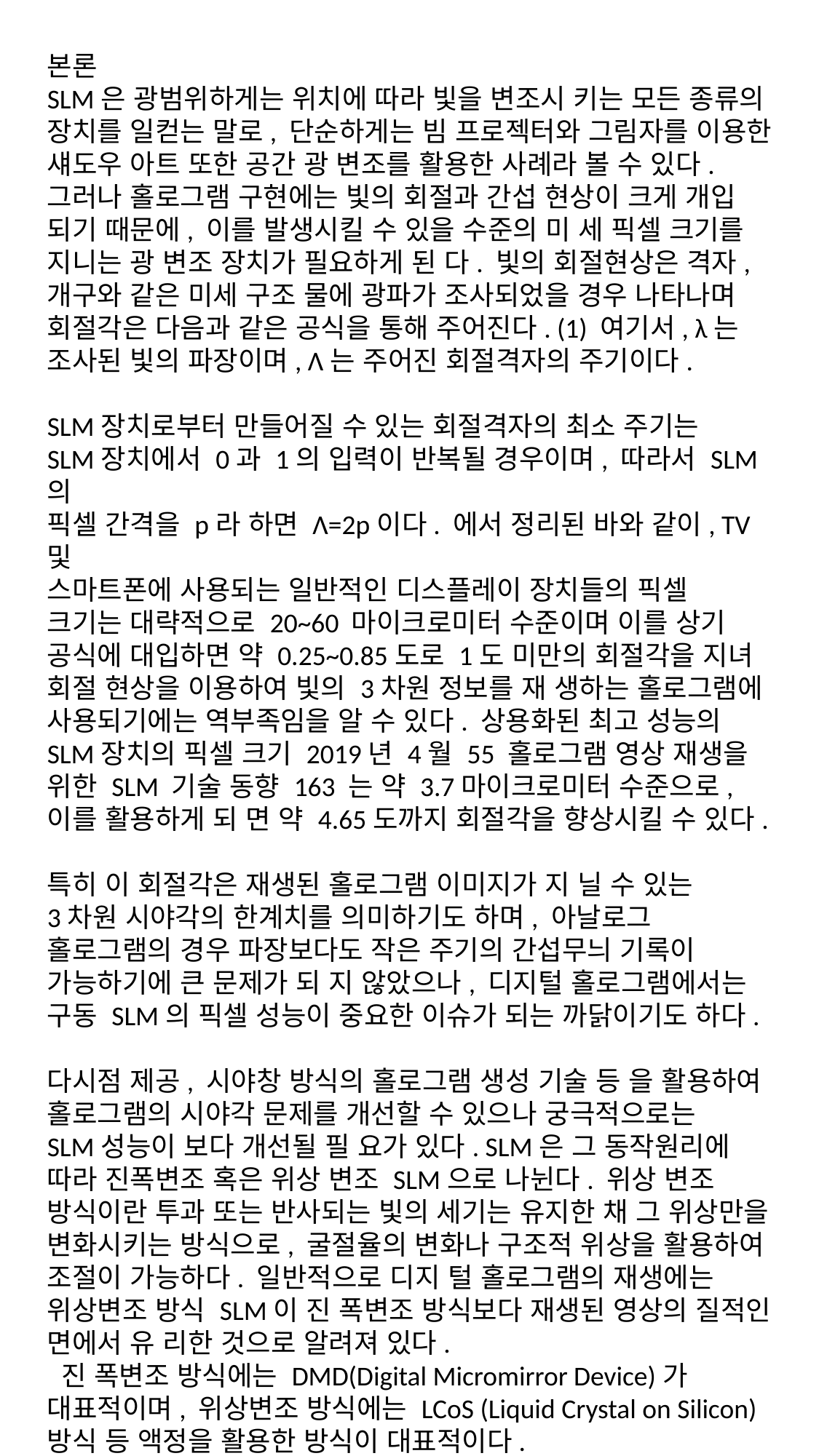

본론
SLM은 광범위하게는 위치에 따라 빛을 변조시 키는 모든 종류의 장치를 일컫는 말로, 단순하게는 빔 프로젝터와 그림자를 이용한 섀도우 아트 또한 공간 광 변조를 활용한 사례라 볼 수 있다.
그러나 홀로그램 구현에는 빛의 회절과 간섭 현상이 크게 개입
되기 때문에, 이를 발생시킬 수 있을 수준의 미 세 픽셀 크기를
지니는 광 변조 장치가 필요하게 된 다. 빛의 회절현상은 격자,
개구와 같은 미세 구조 물에 광파가 조사되었을 경우 나타나며
회절각은 다음과 같은 공식을 통해 주어진다. (1) 여기서, λ는
조사된 빛의 파장이며, Λ는 주어진 회절격자의 주기이다.

SLM장치로부터 만들어질 수 있는 회절격자의 최소 주기는
SLM장치에서 0과 1의 입력이 반복될 경우이며, 따라서 SLM의
픽셀 간격을 p라 하면 Λ=2p이다. 에서 정리된 바와 같이, TV 및
스마트폰에 사용되는 일반적인 디스플레이 장치들의 픽셀
크기는 대략적으로 20~60 마이크로미터 수준이며 이를 상기
공식에 대입하면 약 0.25~0.85도로 1도 미만의 회절각을 지녀
회절 현상을 이용하여 빛의 3차원 정보를 재 생하는 홀로그램에 사용되기에는 역부족임을 알 수 있다. 상용화된 최고 성능의 SLM장치의 픽셀 크기 2019년 4월 55 홀로그램 영상 재생을 위한 SLM 기술 동향 163 는 약 3.7마이크로미터 수준으로, 이를 활용하게 되 면 약 4.65도까지 회절각을 향상시킬 수 있다.

특히 이 회절각은 재생된 홀로그램 이미지가 지 닐 수 있는
3차원 시야각의 한계치를 의미하기도 하며, 아날로그 홀로그램의 경우 파장보다도 작은 주기의 간섭무늬 기록이 가능하기에 큰 문제가 되 지 않았으나, 디지털 홀로그램에서는 구동 SLM의 픽셀 성능이 중요한 이슈가 되는 까닭이기도 하다.

다시점 제공, 시야창 방식의 홀로그램 생성 기술 등 을 활용하여 홀로그램의 시야각 문제를 개선할 수 있으나 궁극적으로는
SLM성능이 보다 개선될 필 요가 있다. SLM은 그 동작원리에 따라 진폭변조 혹은 위상 변조 SLM으로 나뉜다. 위상 변조 방식이란 투과 또는 반사되는 빛의 세기는 유지한 채 그 위상만을 변화시키는 방식으로, 굴절율의 변화나 구조적 위상을 활용하여 조절이 가능하다. 일반적으로 디지 털 홀로그램의 재생에는 위상변조 방식 SLM이 진 폭변조 방식보다 재생된 영상의 질적인 면에서 유 리한 것으로 알려져 있다.
 진 폭변조 방식에는 DMD(Digital Micromirror Device)가 대표적이며, 위상변조 방식에는 LCoS (Liquid Crystal on Silicon)방식 등 액정을 활용한 방식이 대표적이다.